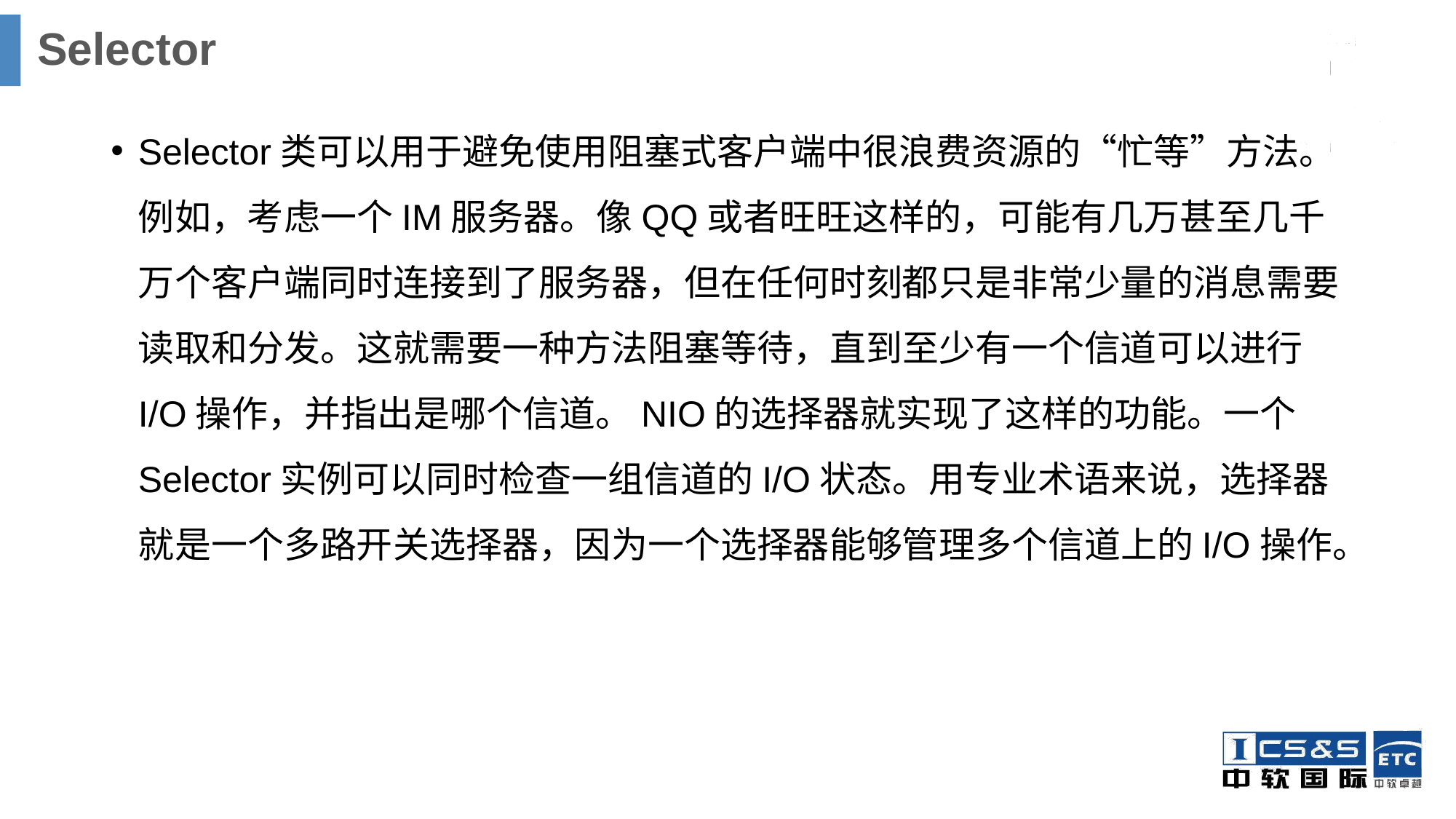

# Selector
Selector类可以用于避免使用阻塞式客户端中很浪费资源的“忙等”方法。例如，考虑一个IM服务器。像QQ或者旺旺这样的，可能有几万甚至几千万个客户端同时连接到了服务器，但在任何时刻都只是非常少量的消息需要读取和分发。这就需要一种方法阻塞等待，直到至少有一个信道可以进行I/O操作，并指出是哪个信道。NIO的选择器就实现了这样的功能。一个Selector实例可以同时检查一组信道的I/O状态。用专业术语来说，选择器就是一个多路开关选择器，因为一个选择器能够管理多个信道上的I/O操作。